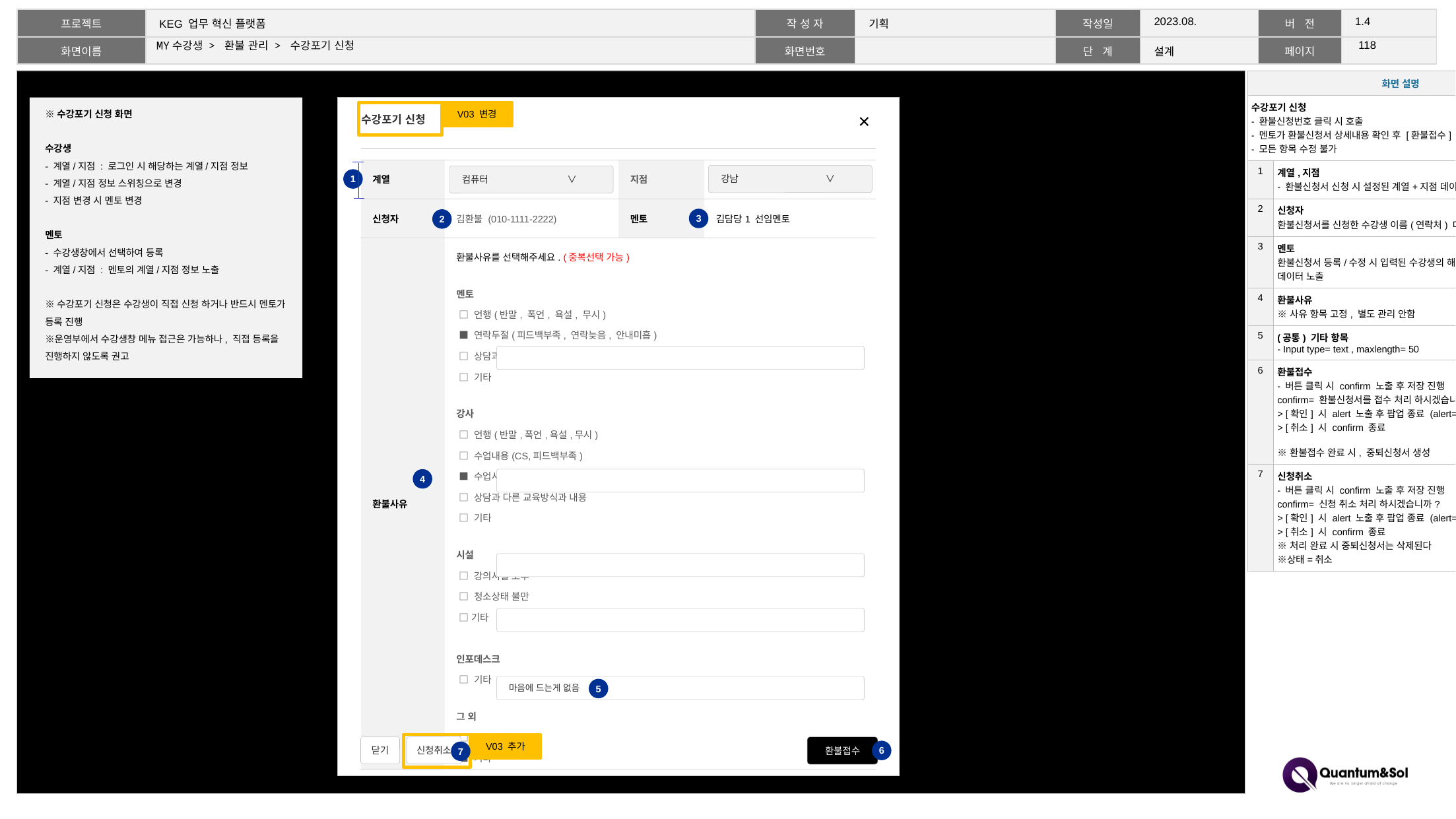

118

# MY수강생 > 환불 관리 > 수강포기 신청
| 화면 설명 |  |
| --- | --- |
| 수강포기 신청 - 환불신청번호 클릭 시 호출 - 멘토가 환불신청서 상세내용 확인 후 [환불접수] 진행 - 모든 항목 수정 불가 |  |
| 1 | 계열,지점 - 환불신청서 신청 시 설정된 계열+지점 데이터 노출 |
| 2 | 신청자 환불신청서를 신청한 수강생 이름(연락처) 데이터 노출 |
| 3 | 멘토 환불신청서 등록/수정 시 입력된 수강생의 해당 멘토 별명 직책 데이터 노출 |
| 4 | 환불사유 ※사유 항목 고정, 별도 관리 안함 |
| 5 | (공통) 기타 항목 - Input type= text , maxlength= 50 |
| 6 | 환불접수 - 버튼 클릭 시 confirm 노출 후 저장 진행 confirm= 환불신청서를 접수 처리 하시겠습니까? > [확인] 시 alert 노출 후 팝업 종료 (alert= 접수 되었습니다.) > [취소] 시 confirm 종료 ※환불접수 완료 시, 중퇴신청서 생성 |
| 7 | 신청취소 - 버튼 클릭 시 confirm 노출 후 저장 진행 confirm= 신청 취소 처리 하시겠습니까? > [확인] 시 alert 노출 후 팝업 종료 (alert= 취소 되었습니다.) > [취소] 시 confirm 종료 ※처리 완료 시 중퇴신청서는 삭제된다 ※상태=취소 |
※수강포기 신청 화면

수강생
- 계열/지점 : 로그인 시 해당하는 계열/지점 정보
- 계열/지점 정보 스위칭으로 변경
- 지점 변경 시 멘토 변경
멘토
- 수강생창에서 선택하여 등록
- 계열/지점 : 멘토의 계열/지점 정보 노출
※수강포기 신청은 수강생이 직접 신청 하거나 반드시 멘토가 등록 진행
※운영부에서 수강생창 메뉴 접근은 가능하나, 직접 등록을 진행하지 않도록 권고
수강포기 신청

V03 변경
| 계열 |  | 지점 |  |
| --- | --- | --- | --- |
| 신청자 | 김환불 (010-1111-2222) | 멘토 | 김담당1 선임멘토 |
| 환불사유 | 환불사유를 선택해주세요. (중복선택 가능) 멘토 □ 언행(반말, 폭언, 욕설, 무시) ■ 연락두절(피드백부족, 연락늦음, 안내미흡) □ 상담과 다른 수업 내용 □ 기타 강사 □ 언행(반말,폭언,욕설,무시) □ 수업내용(CS,피드백부족) ■ 수업시간 미준수(지각/조기종료) □ 상담과 다른 교육방식과 내용 □ 기타 시설 □ 강의시설 노후 □ 청소상태 불만 □ 기타 인포데스크 □ 기타 그 외 □ 개인사정 ■ 기타 |  |  |
강남                                 ∨
컴퓨터                              ∨
1
3
2

4

마음에 드는게 없음
5

V03 추가
닫기
신청취소
환불접수
6
7